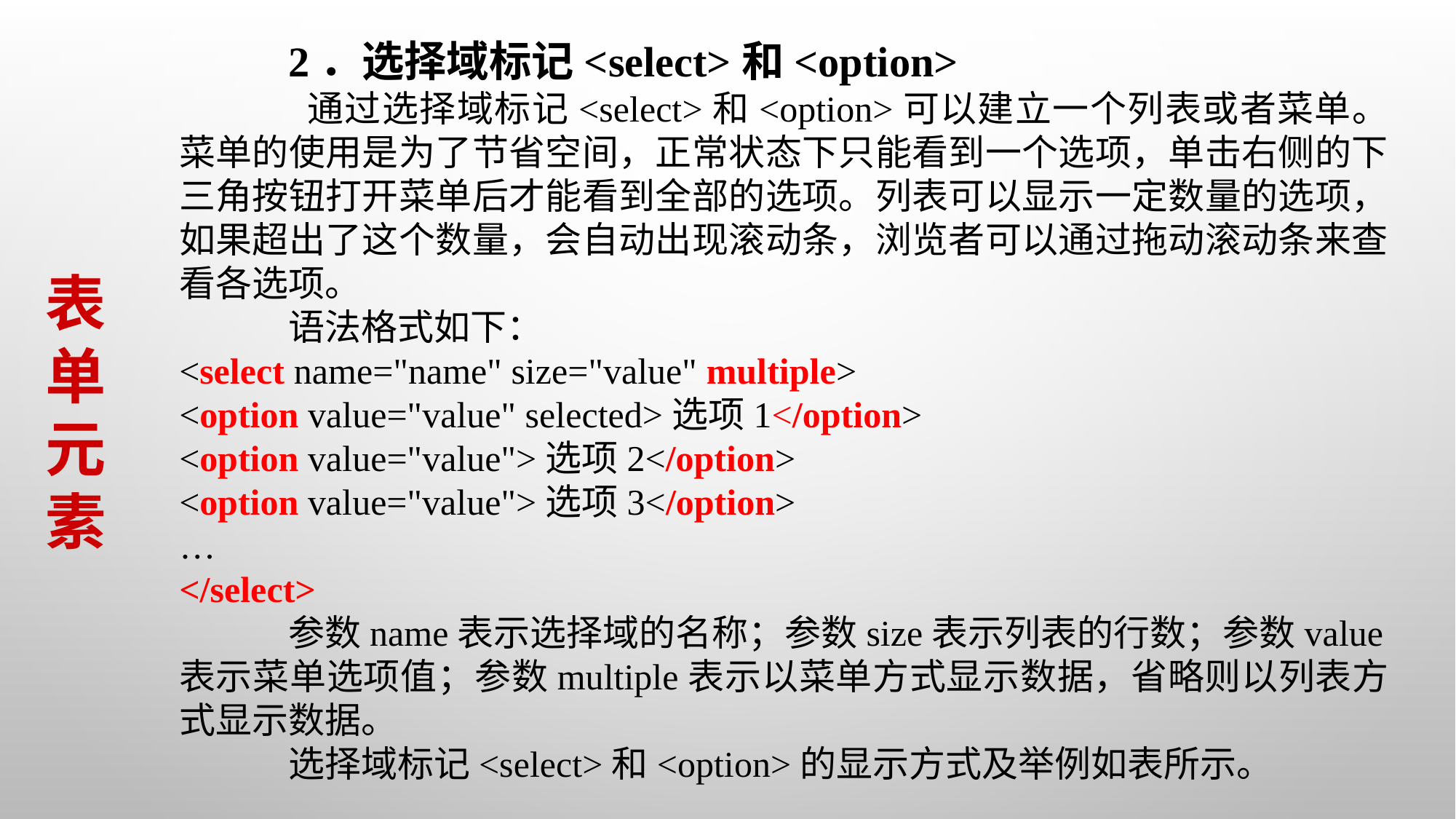

2．选择域标记<select>和<option>
	 通过选择域标记<select>和<option>可以建立一个列表或者菜单。菜单的使用是为了节省空间，正常状态下只能看到一个选项，单击右侧的下三角按钮打开菜单后才能看到全部的选项。列表可以显示一定数量的选项，如果超出了这个数量，会自动出现滚动条，浏览者可以通过拖动滚动条来查看各选项。
	语法格式如下：
<select name="name" size="value" multiple>
<option value="value" selected>选项1</option>
<option value="value">选项2</option>
<option value="value">选项3</option>
…
</select>
	参数name表示选择域的名称；参数size表示列表的行数；参数value表示菜单选项值；参数multiple表示以菜单方式显示数据，省略则以列表方式显示数据。
	选择域标记<select>和<option>的显示方式及举例如表所示。
表单元素